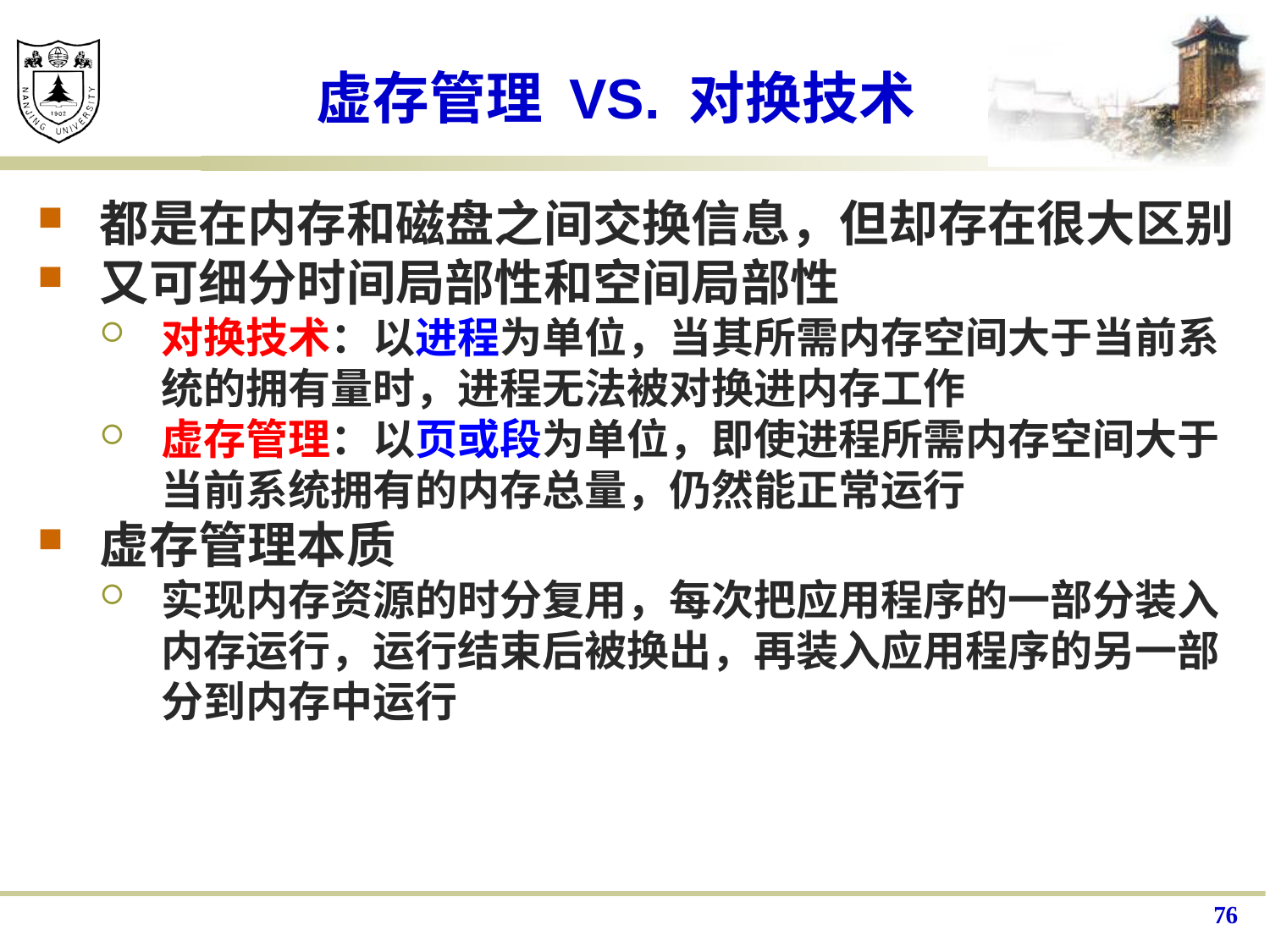

# 虚存管理 VS. 对换技术
都是在内存和磁盘之间交换信息，但却存在很大区别
又可细分时间局部性和空间局部性
对换技术：以进程为单位，当其所需内存空间大于当前系统的拥有量时，进程无法被对换进内存工作
虚存管理：以页或段为单位，即使进程所需内存空间大于当前系统拥有的内存总量，仍然能正常运行
虚存管理本质
实现内存资源的时分复用，每次把应用程序的一部分装入内存运行，运行结束后被换出，再装入应用程序的另一部分到内存中运行
76